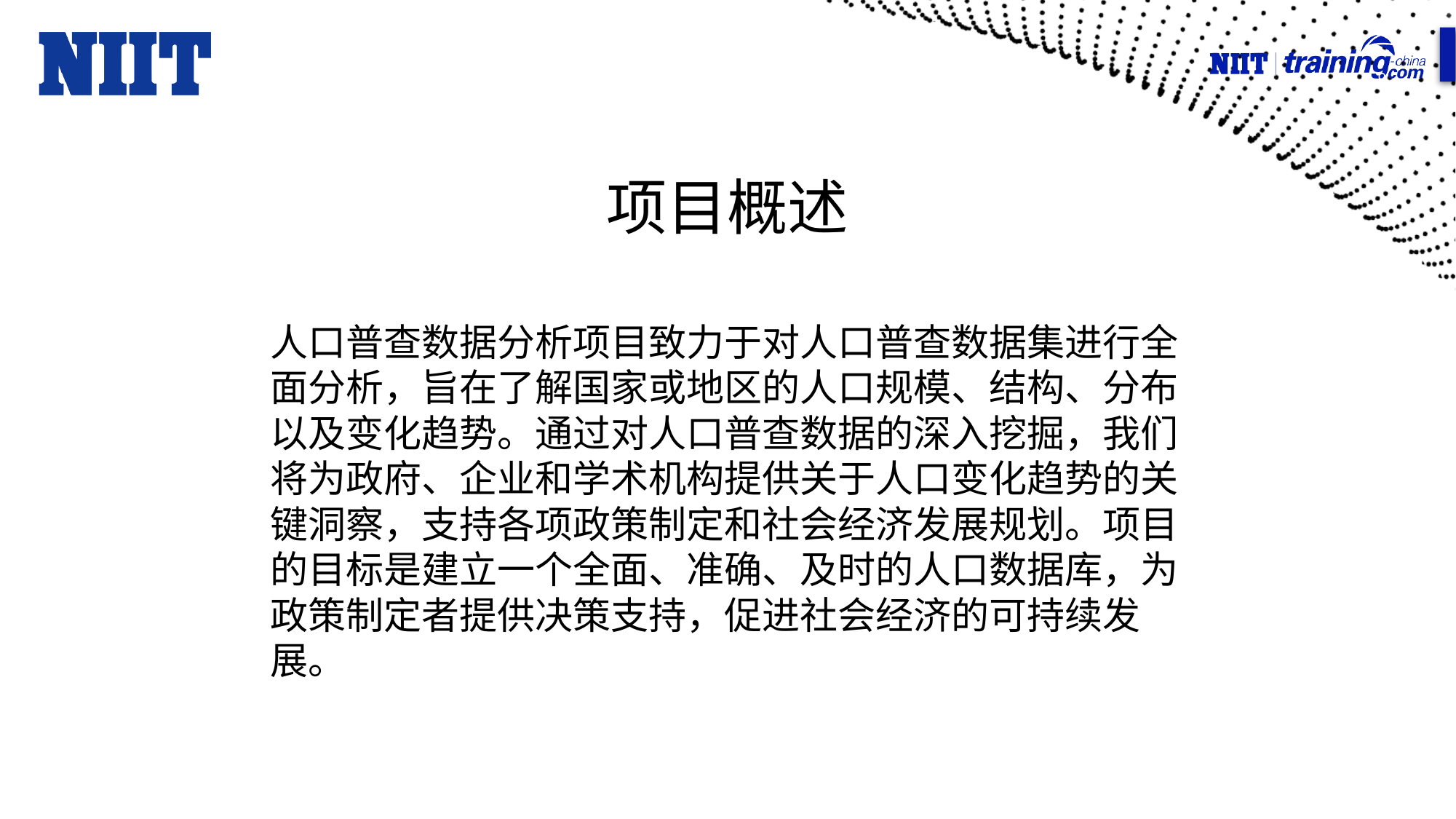

# 项目概述
人口普查数据分析项目致力于对人口普查数据集进行全面分析，旨在了解国家或地区的人口规模、结构、分布以及变化趋势。通过对人口普查数据的深入挖掘，我们将为政府、企业和学术机构提供关于人口变化趋势的关键洞察，支持各项政策制定和社会经济发展规划。项目的目标是建立一个全面、准确、及时的人口数据库，为政策制定者提供决策支持，促进社会经济的可持续发展。